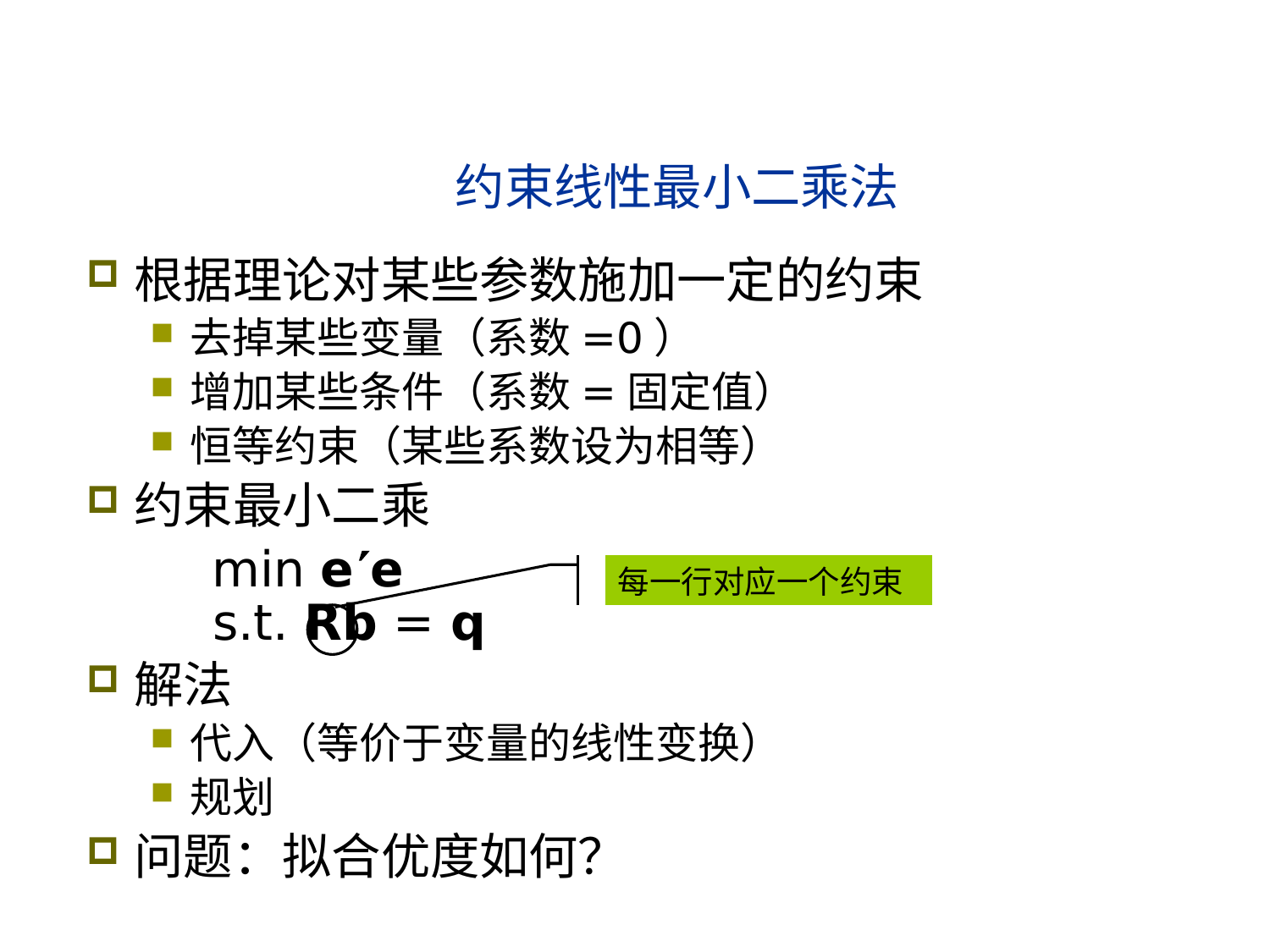

# 约束线性最小二乘法
根据理论对某些参数施加一定的约束
去掉某些变量（系数=0）
增加某些条件（系数=固定值）
恒等约束（某些系数设为相等）
约束最小二乘
        min e′e
     s.t. Rb = q
解法
代入（等价于变量的线性变换）
规划
问题：拟合优度如何？
每一行对应一个约束